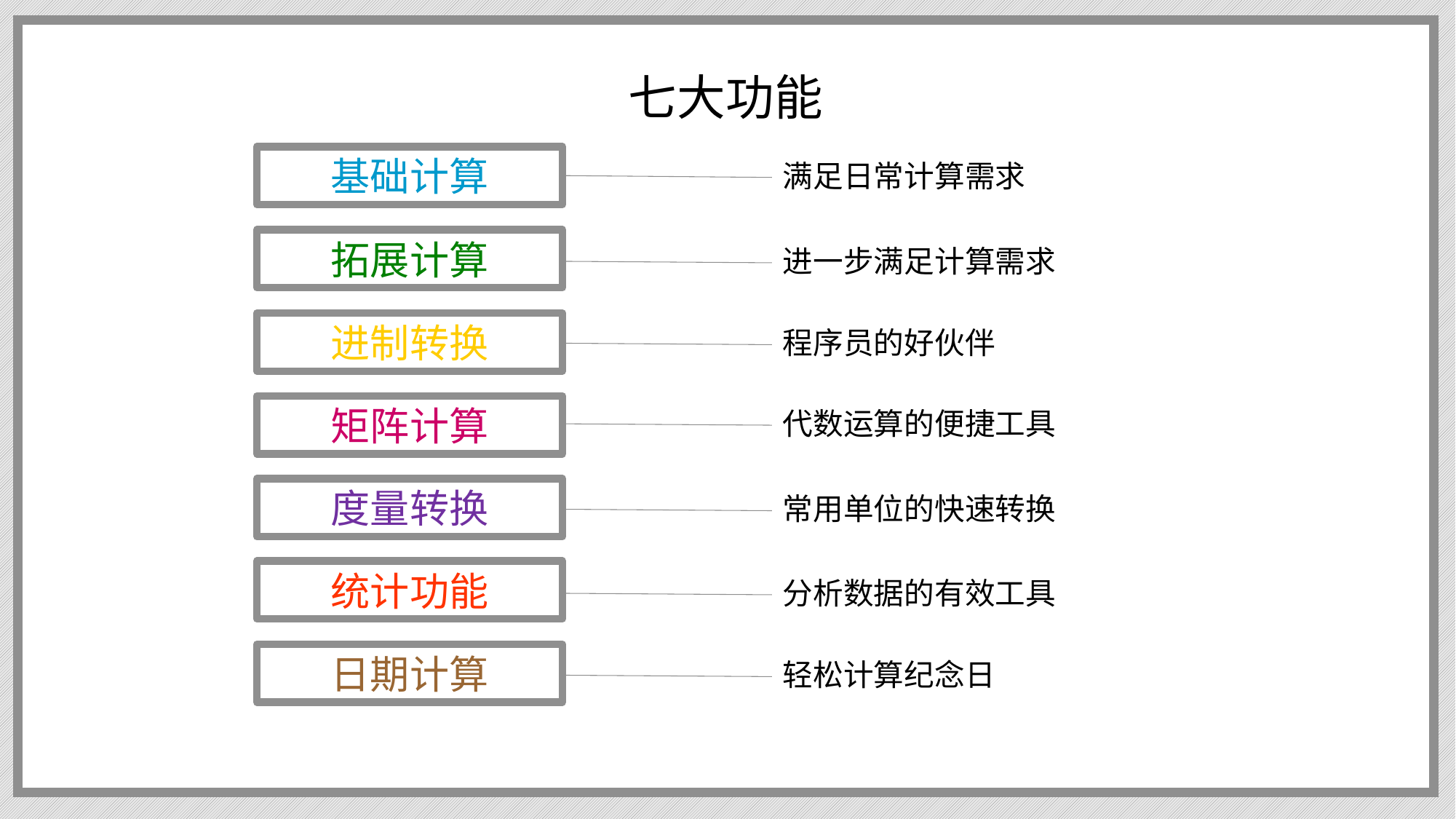

七大功能
基础计算
满足日常计算需求
拓展计算
进一步满足计算需求
进制转换
程序员的好伙伴
矩阵计算
代数运算的便捷工具
度量转换
常用单位的快速转换
统计功能
分析数据的有效工具
日期计算
轻松计算纪念日